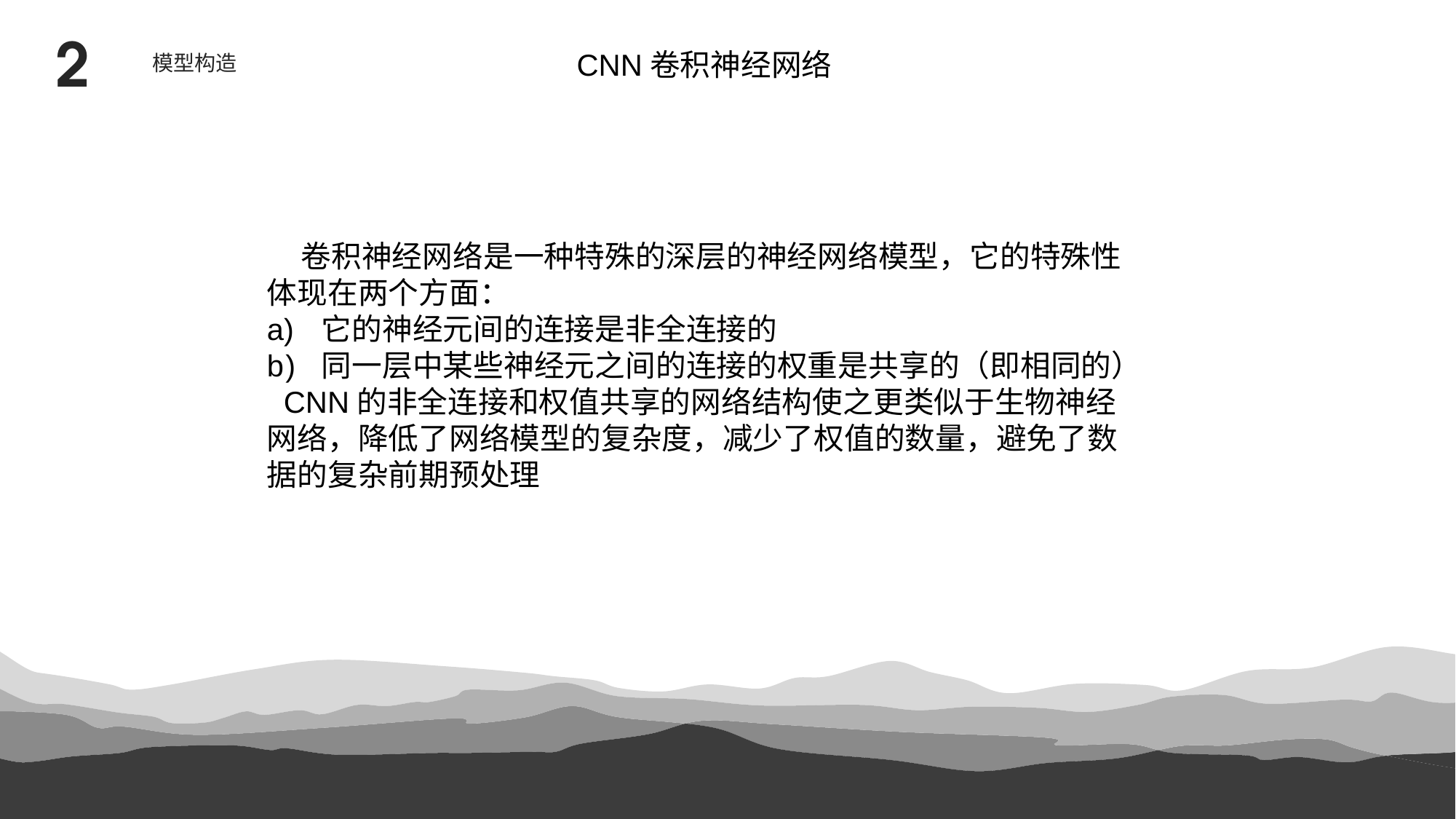

2
CNN卷积神经网络
模型构造
    卷积神经网络是一种特殊的深层的神经网络模型，它的特殊性体现在两个方面：
它的神经元间的连接是非全连接的
同一层中某些神经元之间的连接的权重是共享的（即相同的）
  CNN的非全连接和权值共享的网络结构使之更类似于生物神经网络，降低了网络模型的复杂度，减少了权值的数量，避免了数据的复杂前期预处理